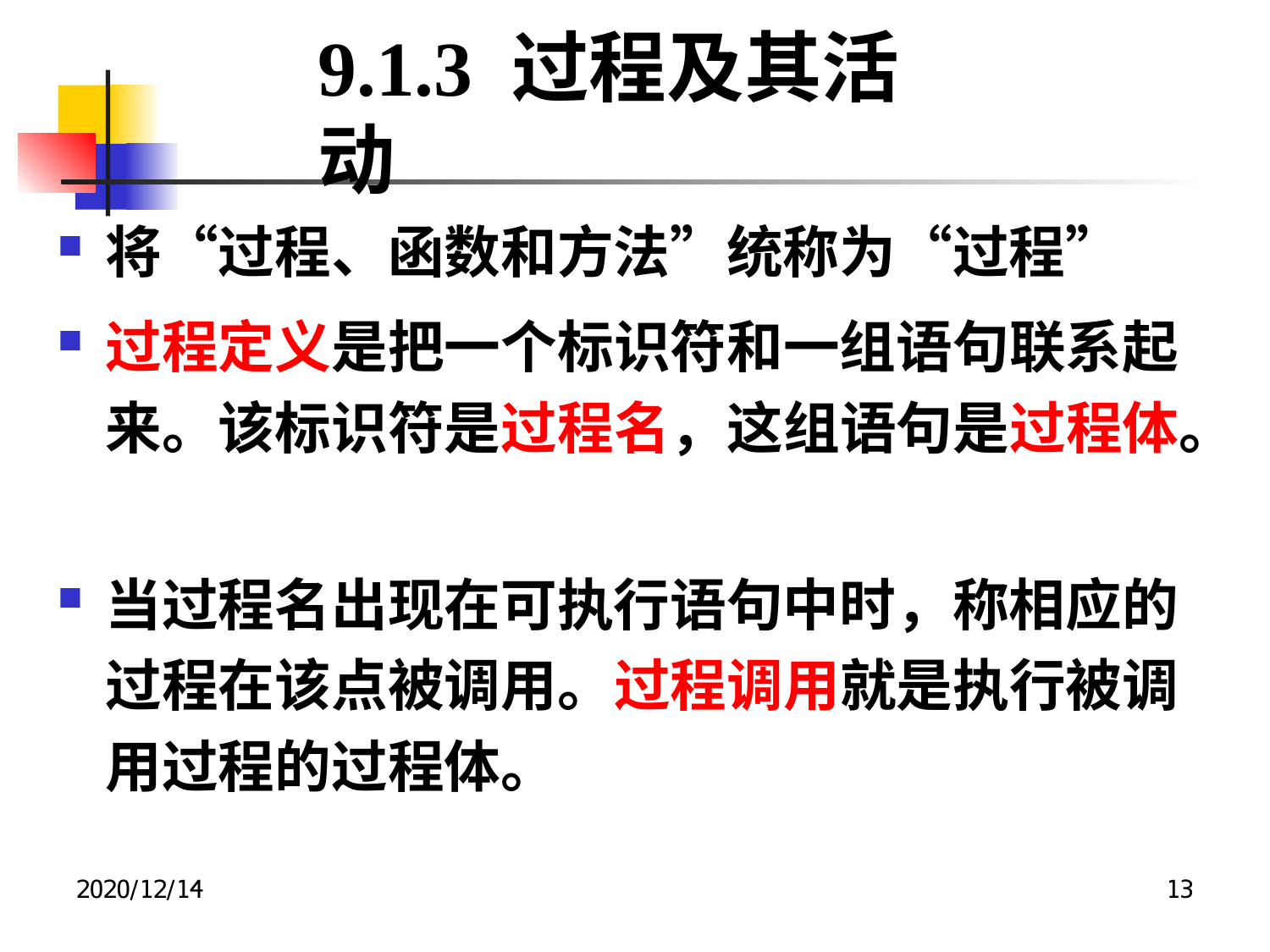

9.1.3 过程及其活动
将“过程、函数和方法”统称为“过程”
过程定义是把一个标识符和一组语句联系起来。该标识符是过程名，这组语句是过程体。
当过程名出现在可执行语句中时，称相应的过程在该点被调用。过程调用就是执行被调用过程的过程体。
2020/12/14
13